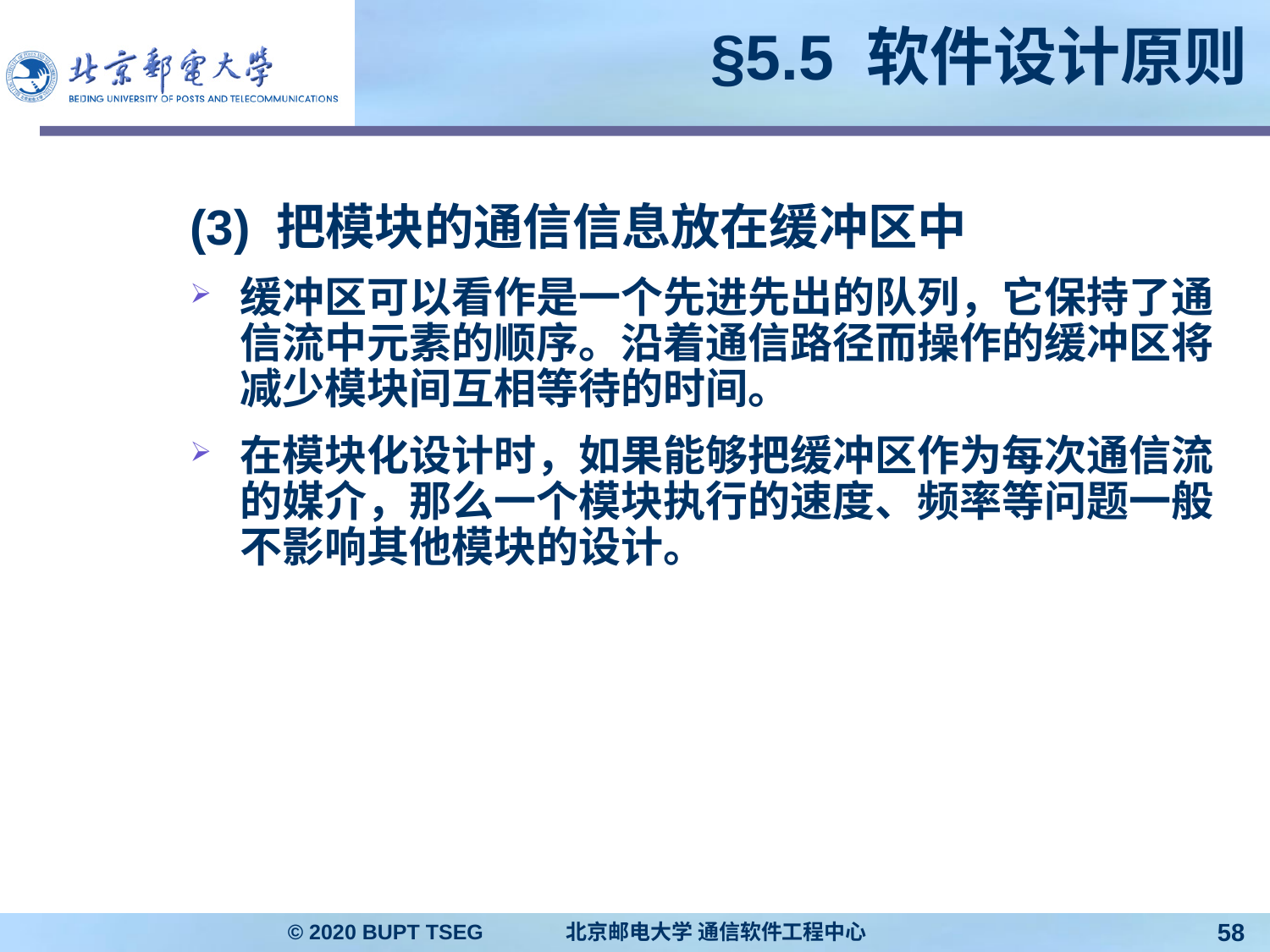

# §5.5 软件设计原则
(3) 把模块的通信信息放在缓冲区中
缓冲区可以看作是一个先进先出的队列，它保持了通信流中元素的顺序。沿着通信路径而操作的缓冲区将减少模块间互相等待的时间。
在模块化设计时，如果能够把缓冲区作为每次通信流的媒介，那么一个模块执行的速度、频率等问题一般不影响其他模块的设计。

© 2020 BUPT TSEG             北京邮电大学 通信软件工程中心